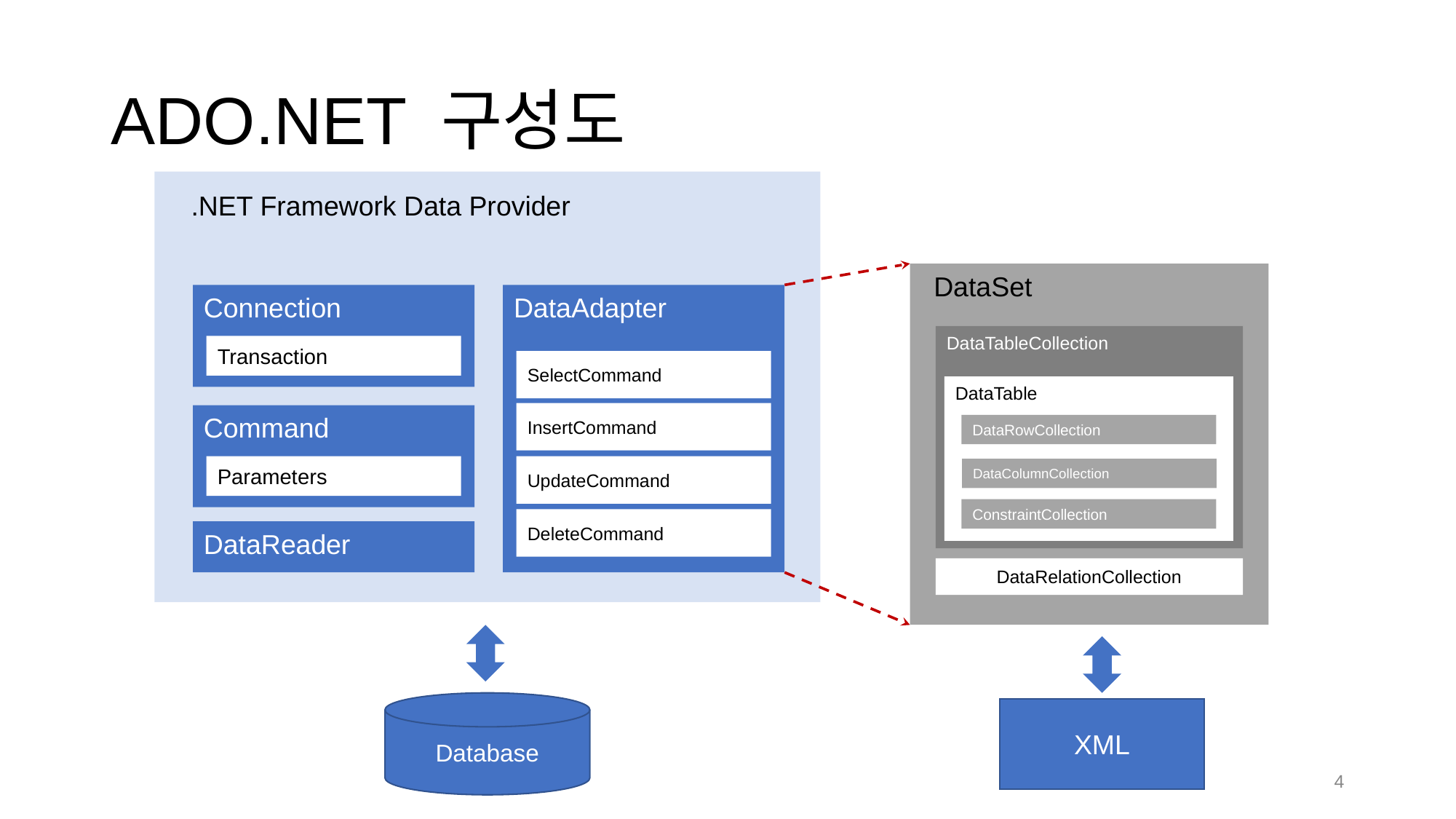

# ADO.NET 구성도

.NET Framework Data Provider
DataAdapter
SelectCommand
InsertCommand
UpdateCommand
DeleteCommand
Connection
Transaction
Command
Parameters
DataReader

DataSet
DataTableCollection
DataTable
DataRowCollection
DataColumnCollection
ConstraintCollection
DataRelationCollection

Database
XML
4